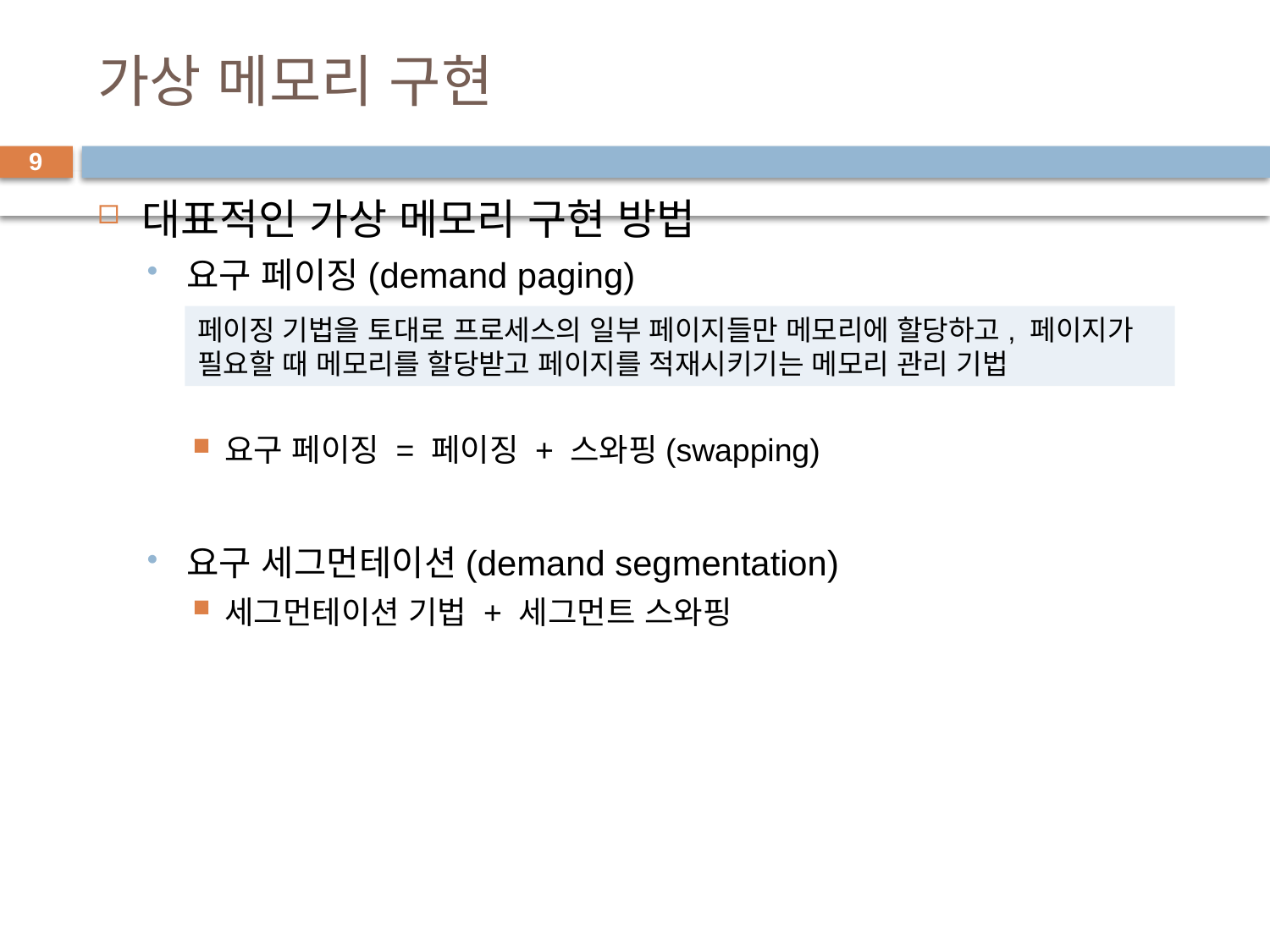

# 가상 메모리 구현
9
대표적인 가상 메모리 구현 방법
요구 페이징(demand paging)

요구 페이징 = 페이징 + 스와핑(swapping)

요구 세그먼테이션(demand segmentation)
세그먼테이션 기법 + 세그먼트 스와핑
페이징 기법을 토대로 프로세스의 일부 페이지들만 메모리에 할당하고, 페이지가 필요할 때 메모리를 할당받고 페이지를 적재시키기는 메모리 관리 기법